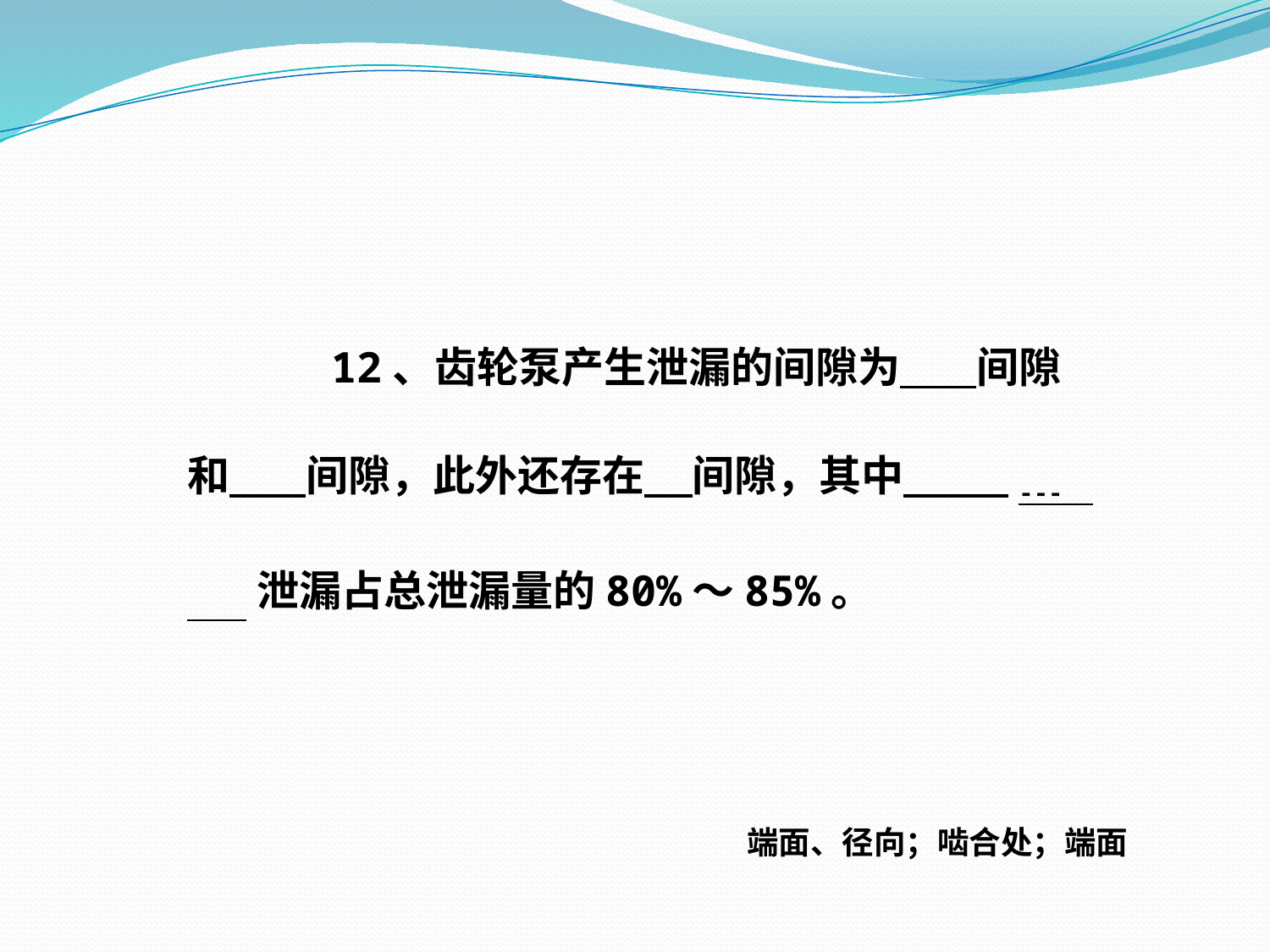

12、齿轮泵产生泄漏的间隙为        间隙和        间隙，此外还存在     间隙，其中           ---       泄漏占总泄漏量的80%～85%。
端面、径向；啮合处；端面